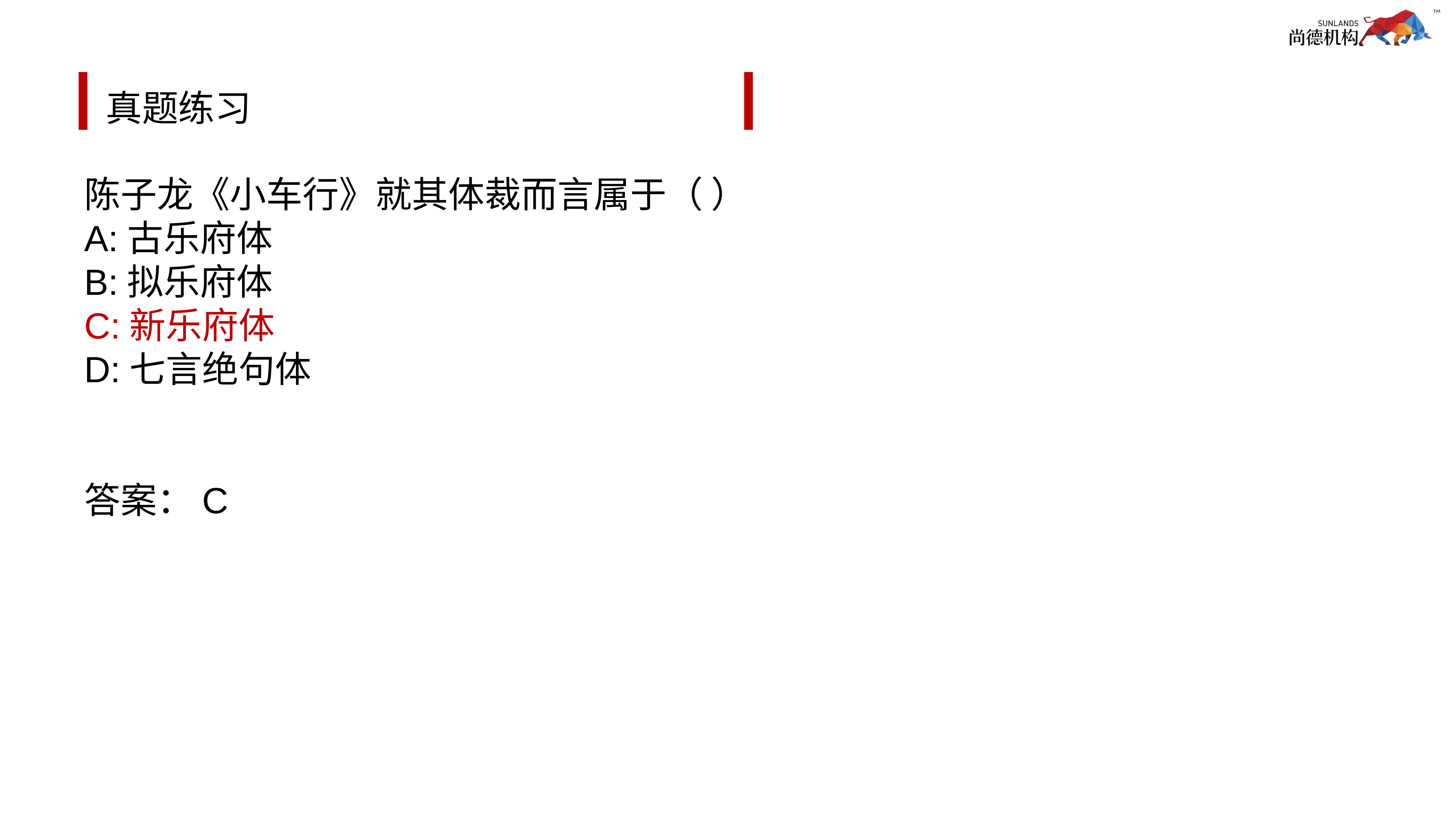

# 真题练习
陈子龙《小车行》就其体裁而言属于（ ）
A:古乐府体
B:拟乐府体
C:新乐府体
D:七言绝句体

答案：C